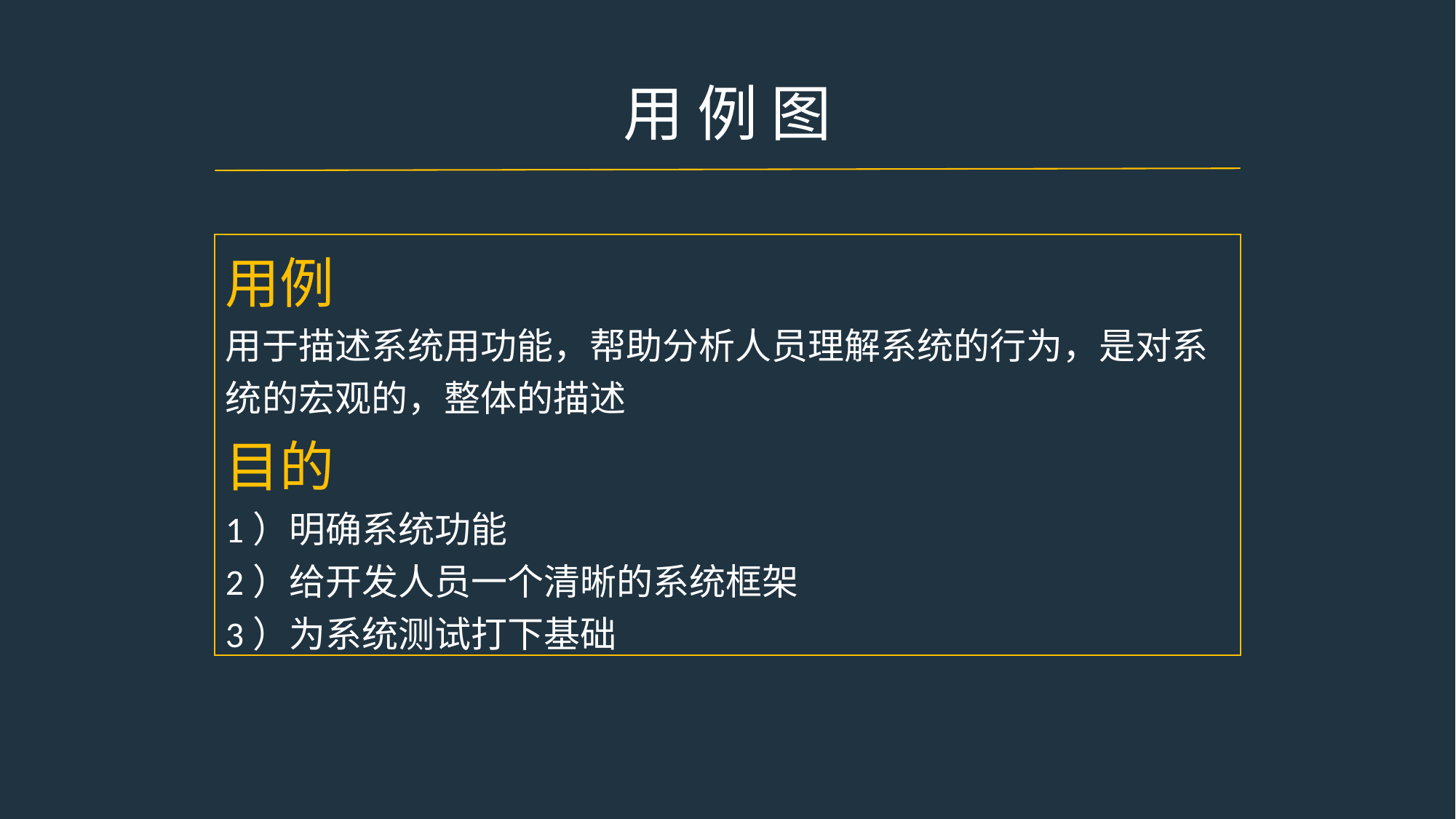

用 例 图
用例
用于描述系统用功能，帮助分析人员理解系统的行为，是对系统的宏观的，整体的描述
目的
1）明确系统功能
2）给开发人员一个清晰的系统框架
3）为系统测试打下基础